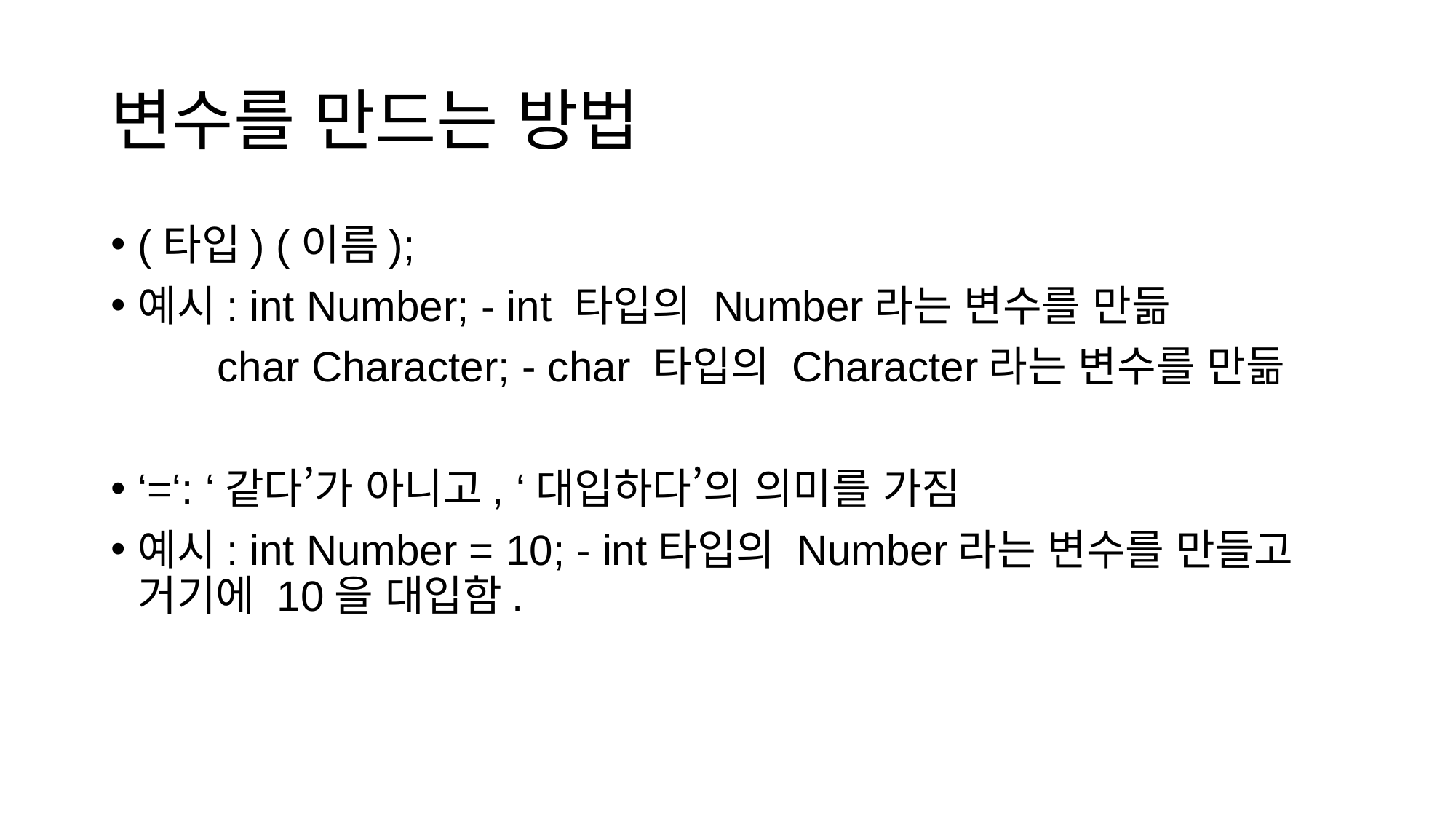

# 변수를 만드는 방법
(타입) (이름);
예시: int Number; - int 타입의 Number라는 변수를 만듦
         char Character; - char 타입의 Character라는 변수를 만듦

‘=‘: ‘같다’가 아니고, ‘대입하다’의 의미를 가짐
예시: int Number = 10; - int타입의 Number라는 변수를 만들고 거기에 10을 대입함.